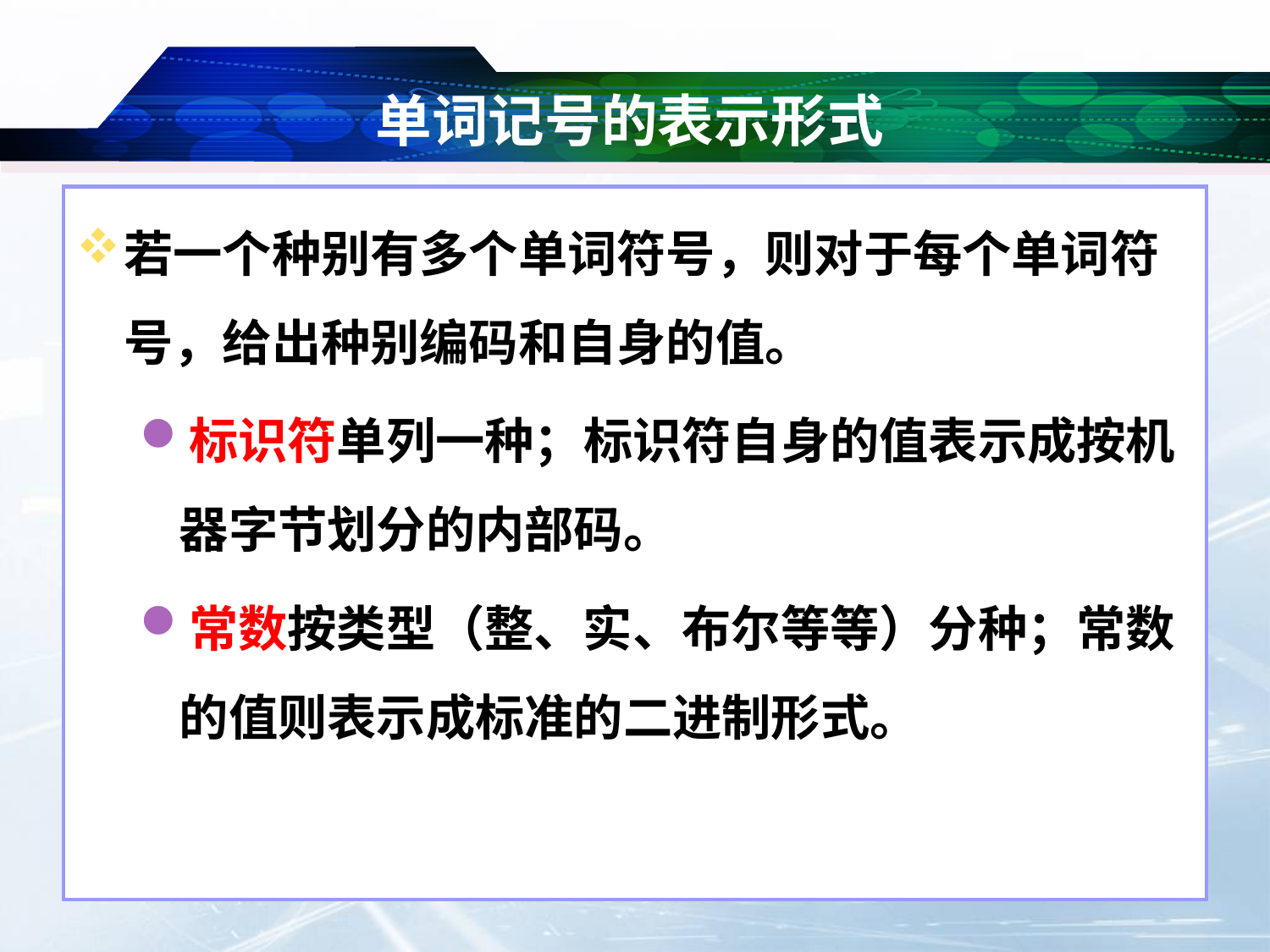

# 单词记号的表示形式
若一个种别有多个单词符号，则对于每个单词符号，给出种别编码和自身的值。
标识符单列一种；标识符自身的值表示成按机器字节划分的内部码。
常数按类型（整、实、布尔等等）分种；常数的值则表示成标准的二进制形式。